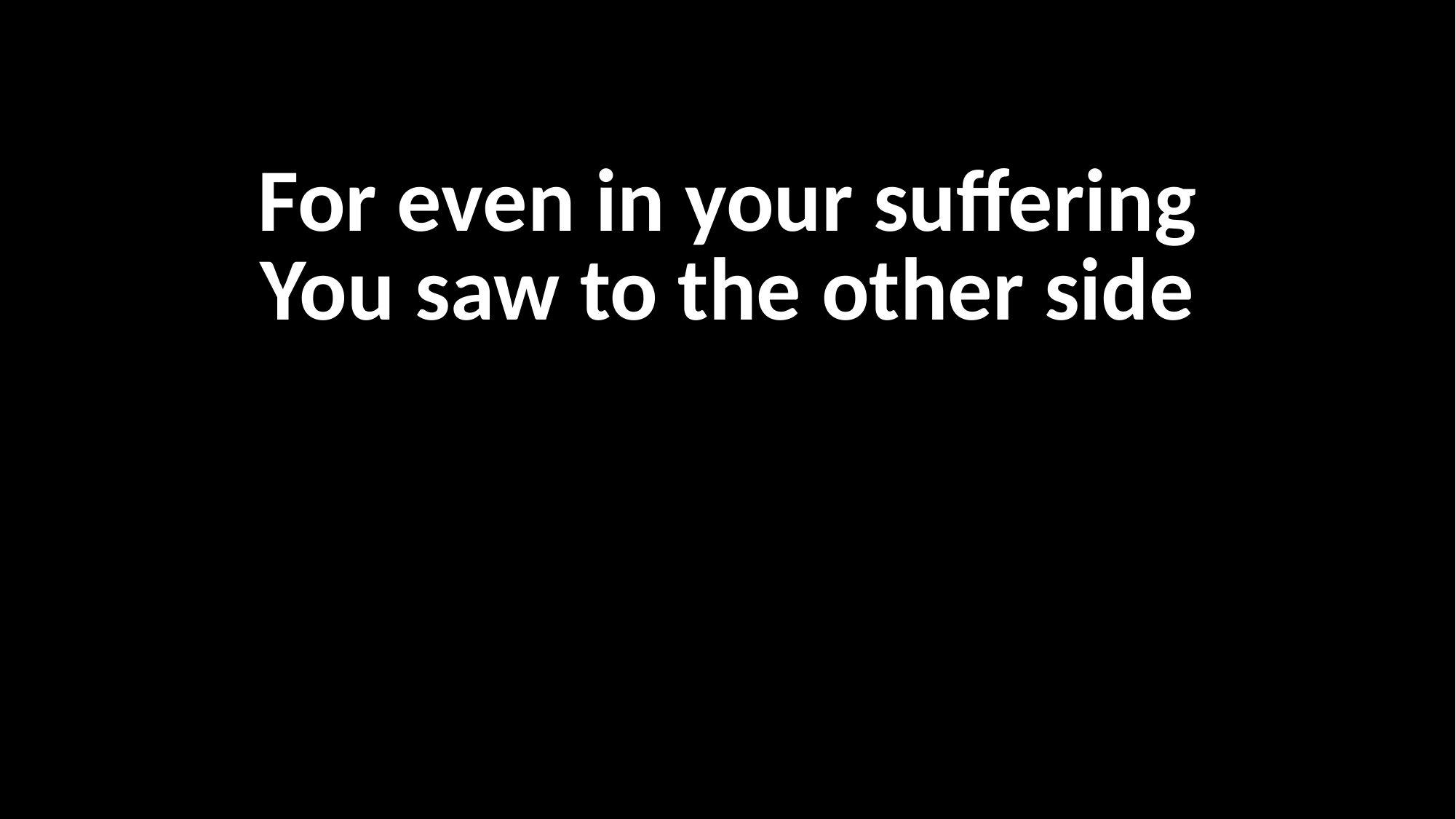

For even in your suffering
You saw to the other side

할렐루야 할렐루야 할렐루야
예슈아 예슈아